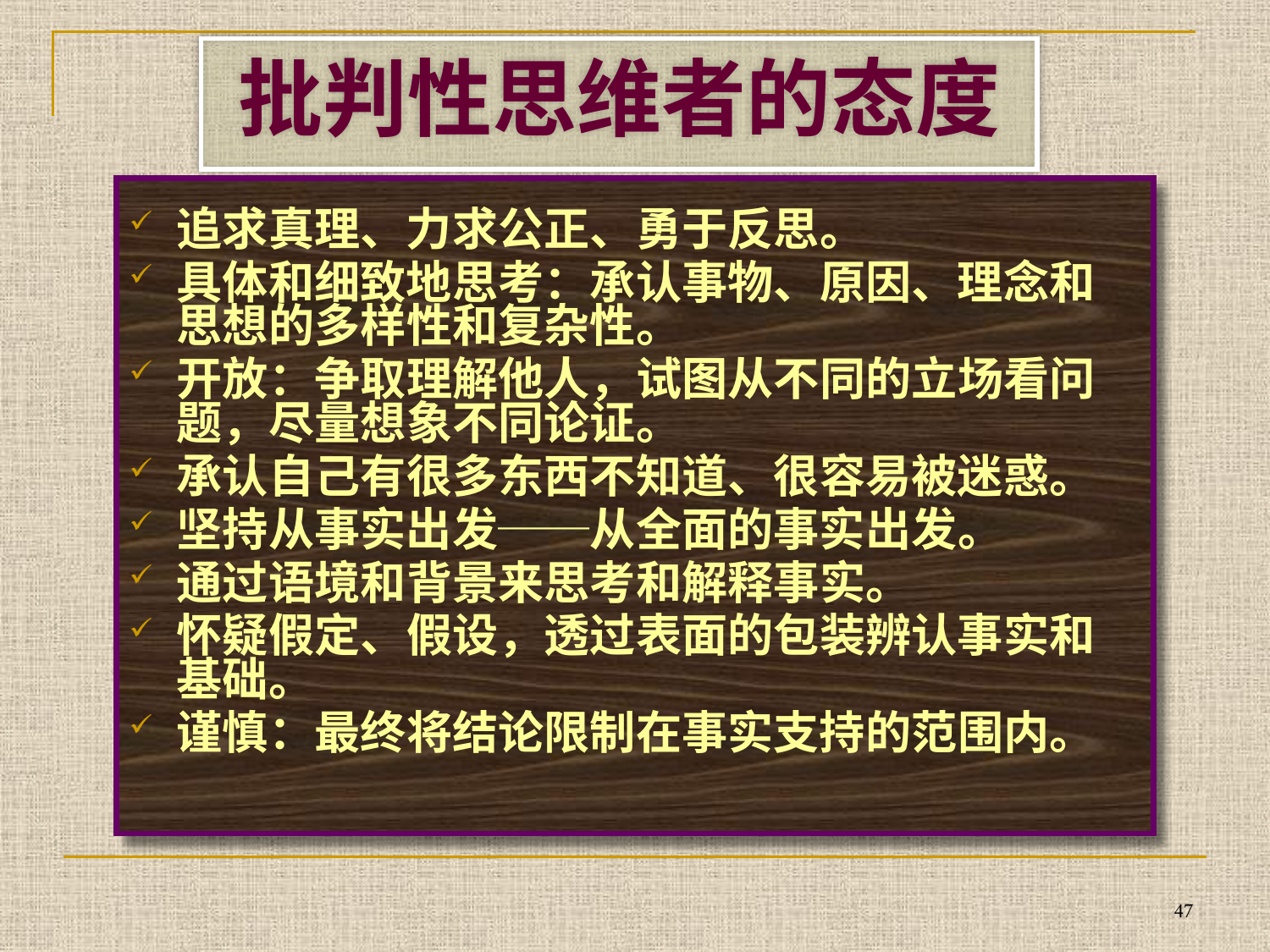

# 批判性思维者的态度

追求真理、力求公正、勇于反思。
具体和细致地思考：承认事物、原因、理念和思想的多样性和复杂性。
开放：争取理解他人，试图从不同的立场看问题，尽量想象不同论证。
承认自己有很多东西不知道、很容易被迷惑。
坚持从事实出发──从全面的事实出发。
通过语境和背景来思考和解释事实。
怀疑假定、假设，透过表面的包装辨认事实和基础。
谨慎：最终将结论限制在事实支持的范围内。
47